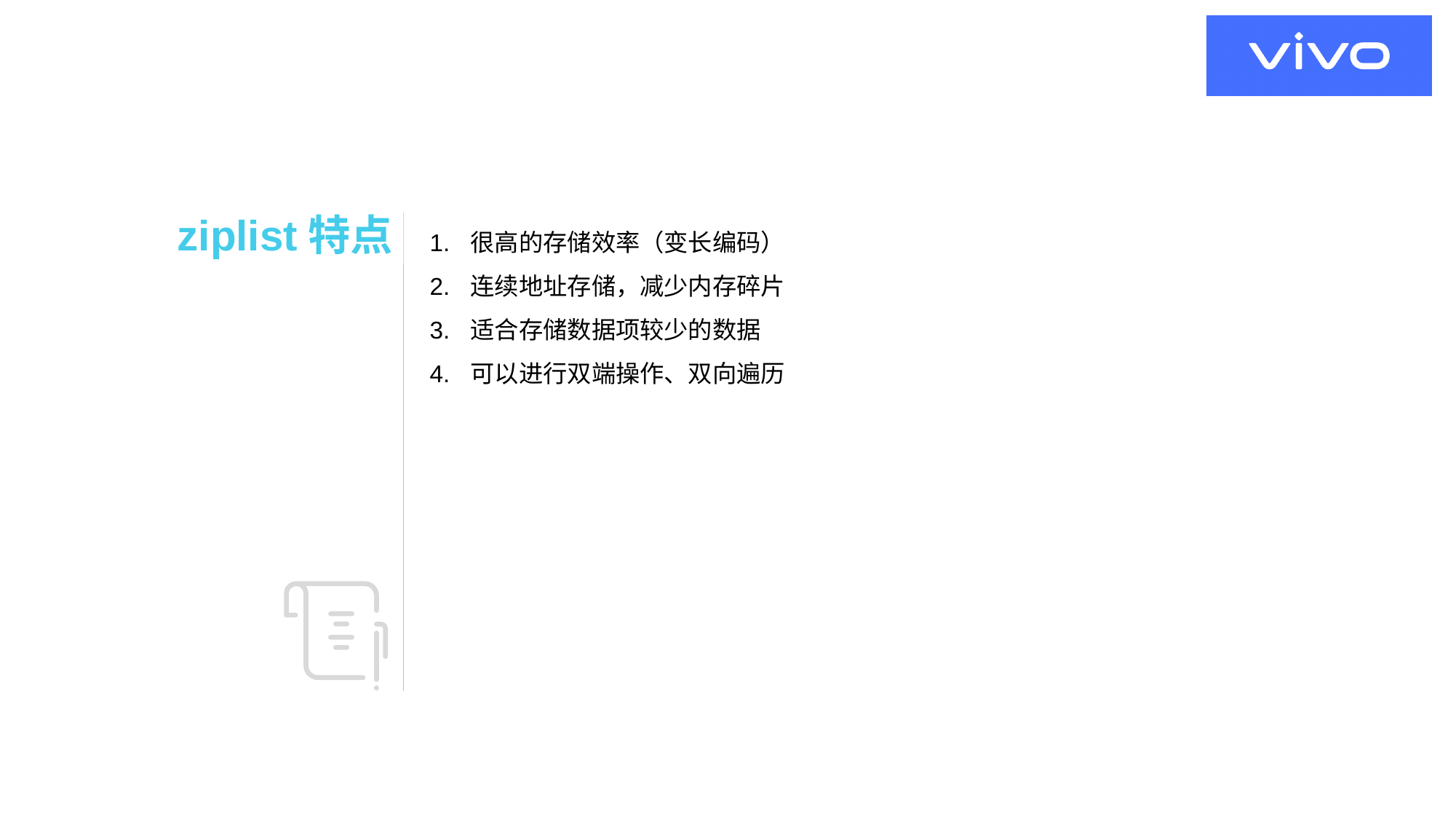

ziplist特点
很高的存储效率（变长编码）
连续地址存储，减少内存碎片
适合存储数据项较少的数据
可以进行双端操作、双向遍历